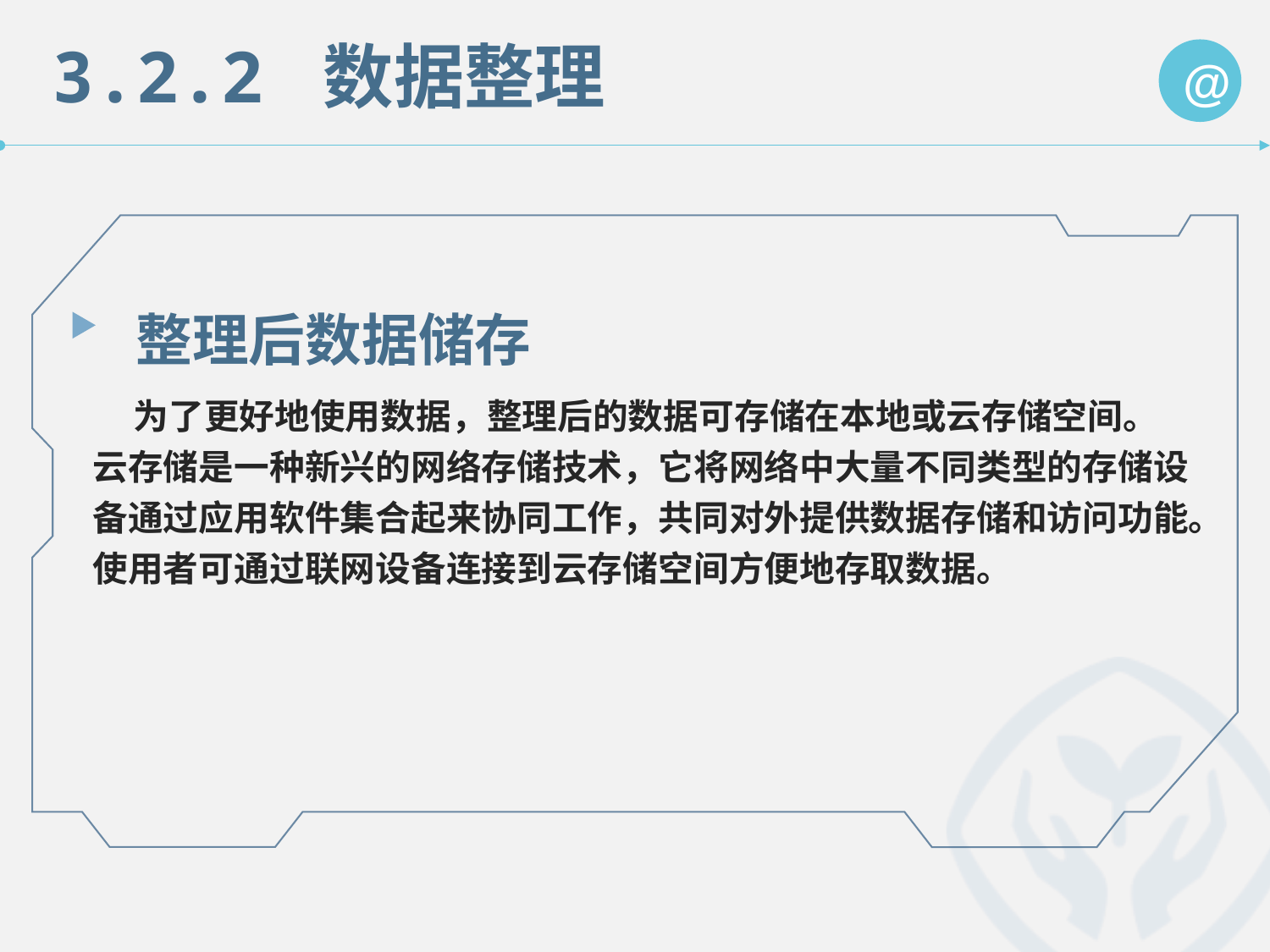

3.2.2 数据整理
@

整理后数据储存

    为了更好地使用数据，整理后的数据可存储在本地或云存储空间。云存储是一种新兴的网络存储技术，它将网络中大量不同类型的存储设备通过应用软件集合起来协同工作，共同对外提供数据存储和访问功能。使用者可通过联网设备连接到云存储空间方便地存取数据。